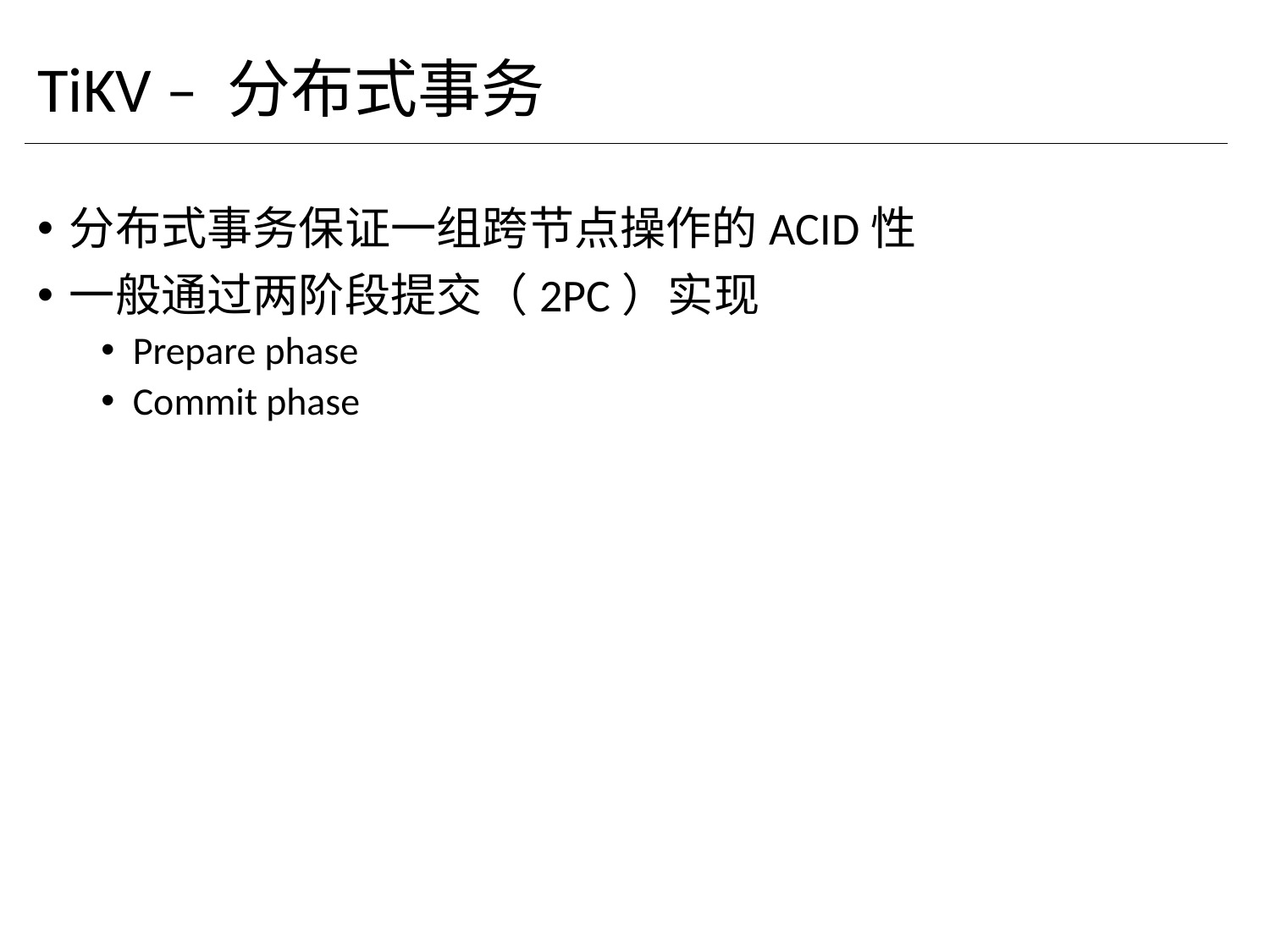

# TiKV – 分布式事务
分布式事务保证一组跨节点操作的ACID性
一般通过两阶段提交（2PC）实现
Prepare phase
Commit phase